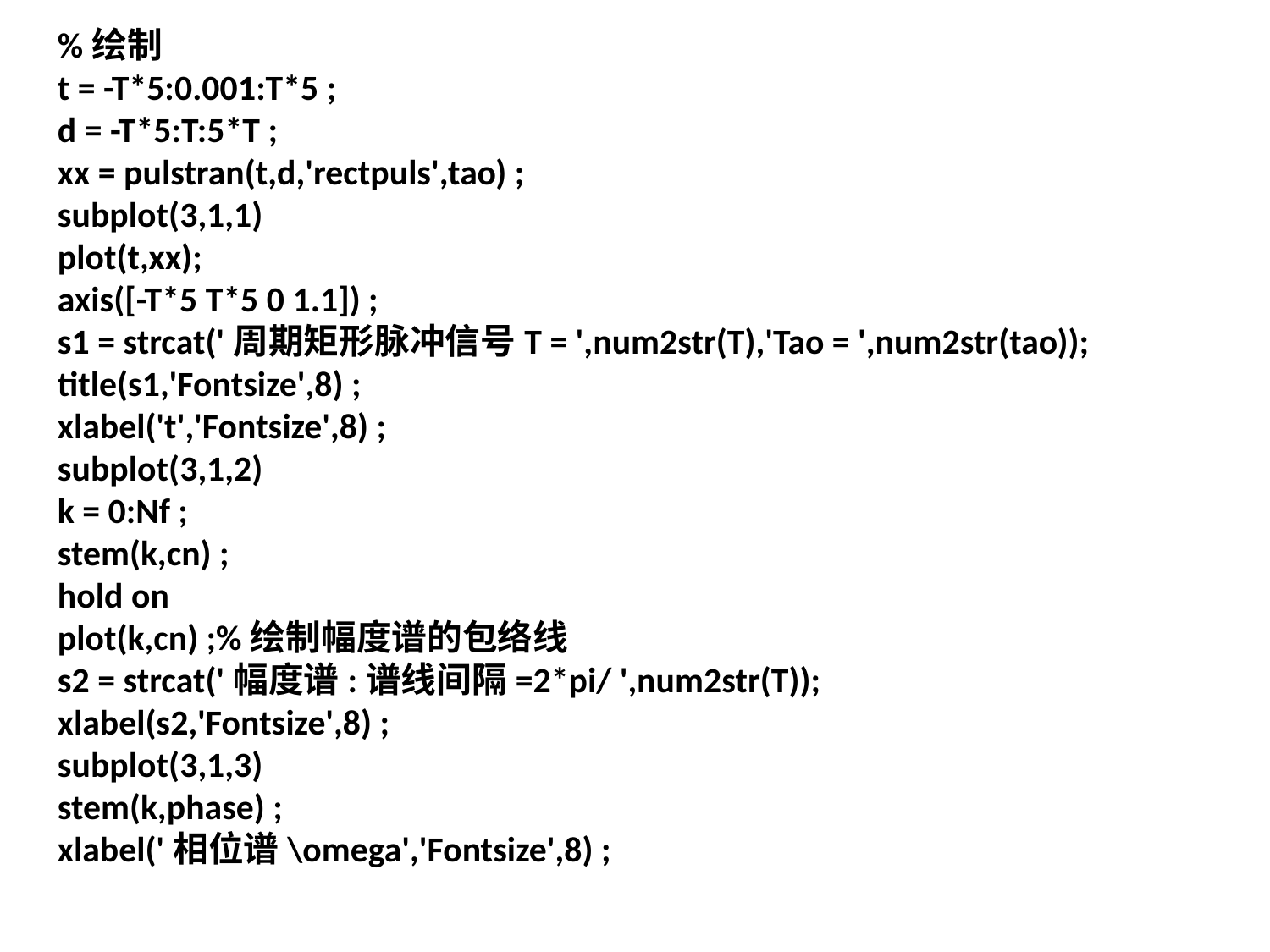

%绘制
t = -T*5:0.001:T*5 ;
d = -T*5:T:5*T ;
xx = pulstran(t,d,'rectpuls',tao) ;
subplot(3,1,1)
plot(t,xx);
axis([-T*5 T*5 0 1.1]) ;
s1 = strcat('周期矩形脉冲信号T = ',num2str(T),'Tao = ',num2str(tao));
title(s1,'Fontsize',8) ;
xlabel('t','Fontsize',8) ;
subplot(3,1,2)
k = 0:Nf ;
stem(k,cn) ;
hold on
plot(k,cn) ;%绘制幅度谱的包络线
s2 = strcat('幅度谱:谱线间隔=2*pi/ ',num2str(T));
xlabel(s2,'Fontsize',8) ;
subplot(3,1,3)
stem(k,phase) ;
xlabel('相位谱\omega','Fontsize',8) ;